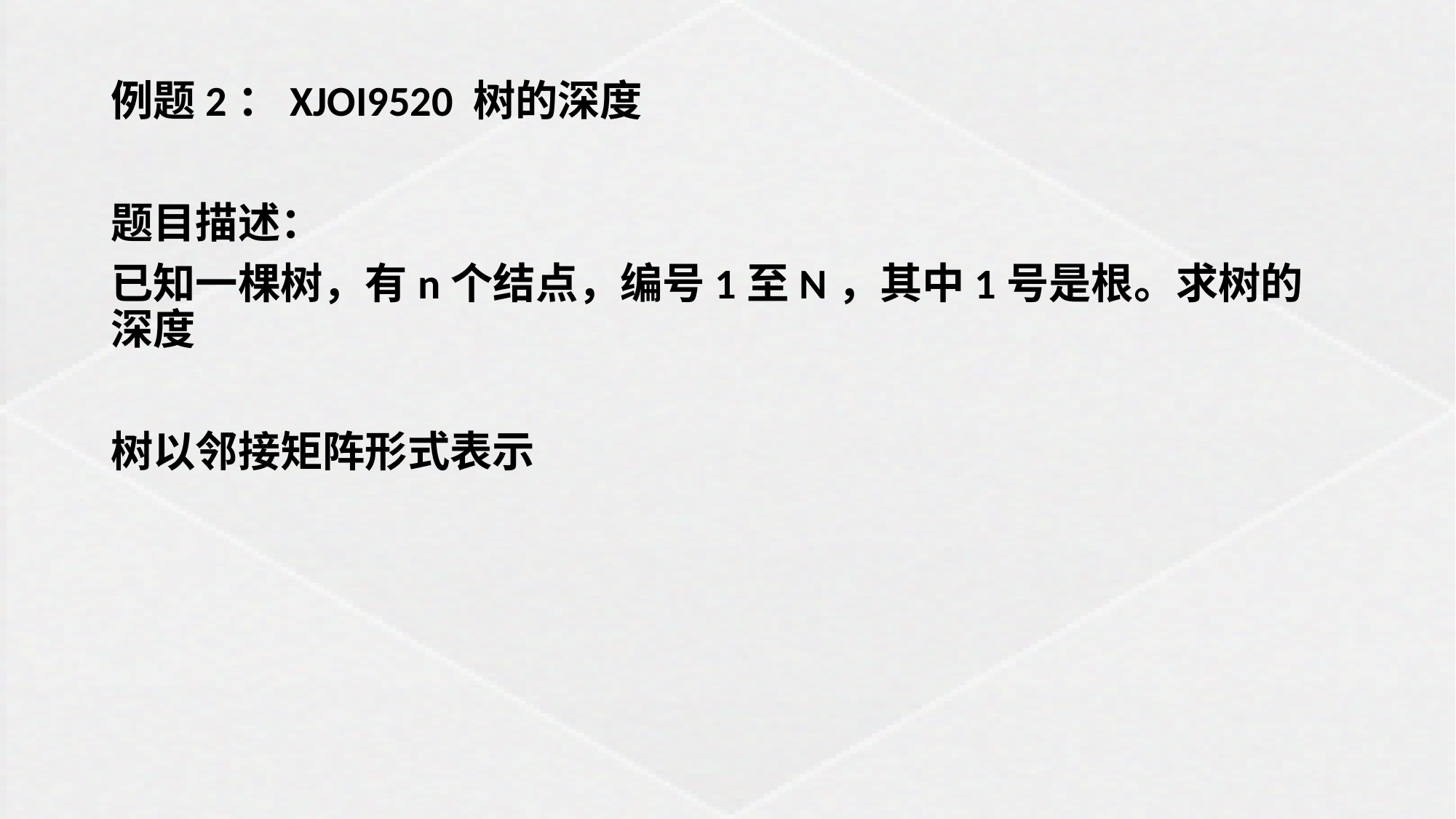

例题2：XJOI9520 树的深度

题目描述：
已知一棵树，有n个结点，编号1至N，其中1号是根。求树的深度

树以邻接矩阵形式表示